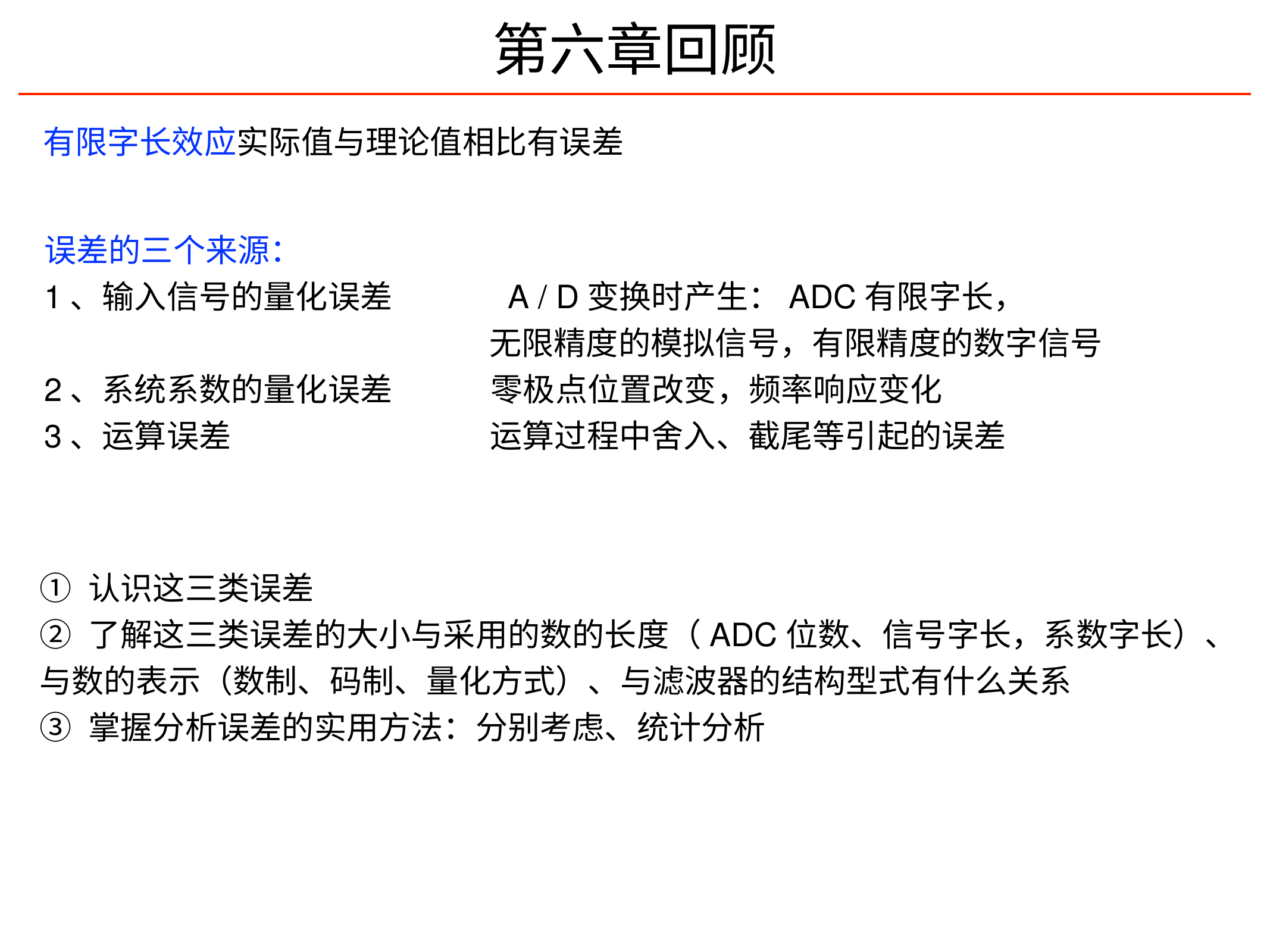

# 第六章回顾
有限字长效应实际值与理论值相比有误差
误差的三个来源：
1、输入信号的量化误差            A / D变换时产生：ADC有限字长，
                                                 无限精度的模拟信号，有限精度的数字信号
2、系统系数的量化误差           零极点位置改变，频率响应变化
3、运算误差                             运算过程中舍入、截尾等引起的误差
① 认识这三类误差
② 了解这三类误差的大小与采用的数的长度（ADC位数、信号字长，系数字长）、
与数的表示（数制、码制、量化方式）、与滤波器的结构型式有什么关系
③ 掌握分析误差的实用方法：分别考虑、统计分析